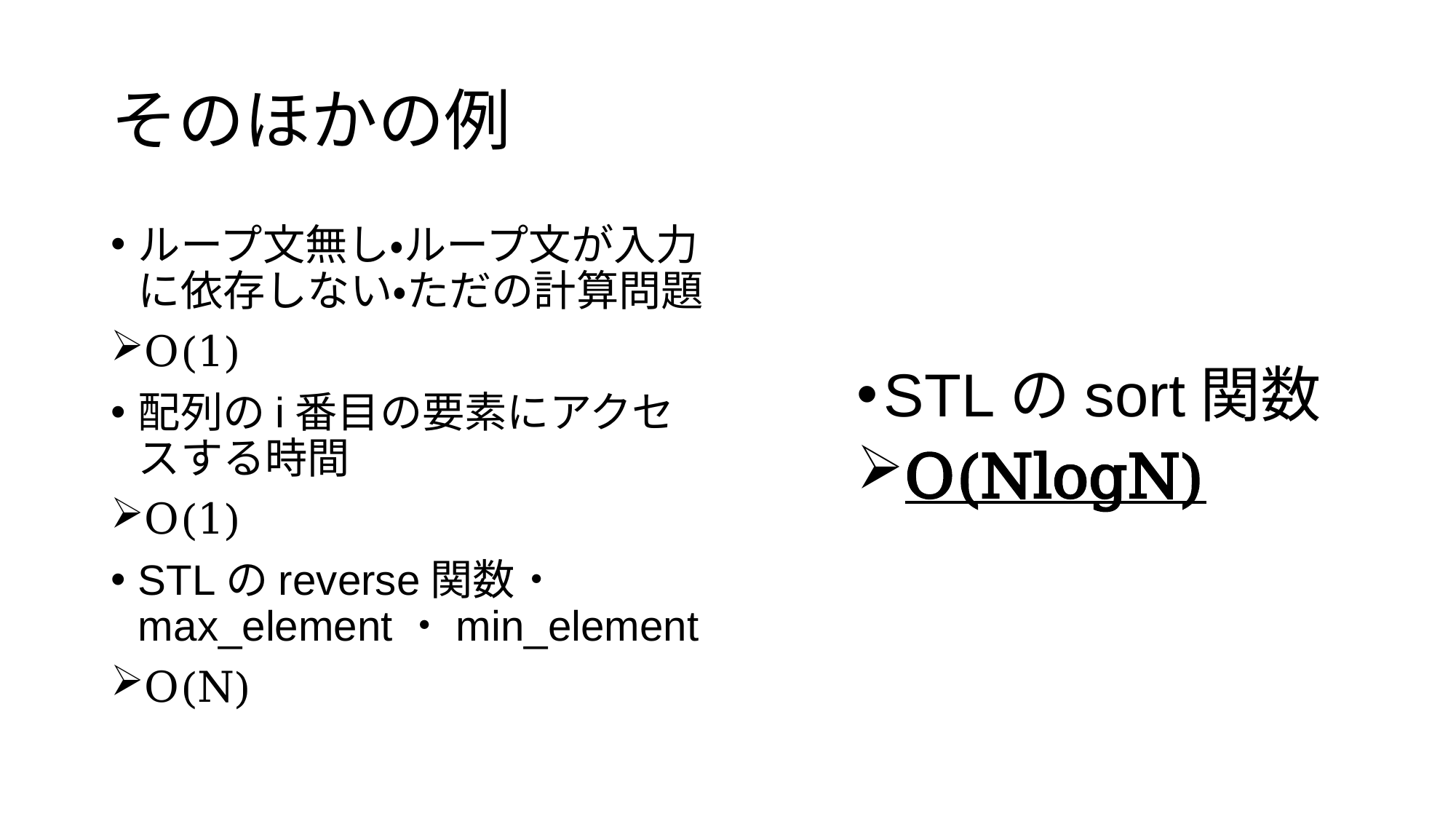

# そのほかの例
ループ文無し・ループ文が入力に依存しない・ただの計算問題
O(1)
配列のi番目の要素にアクセスする時間
O(1)
STLのreverse関数・max_element・min_element
O(N)
STLのsort関数
O(NlogN)